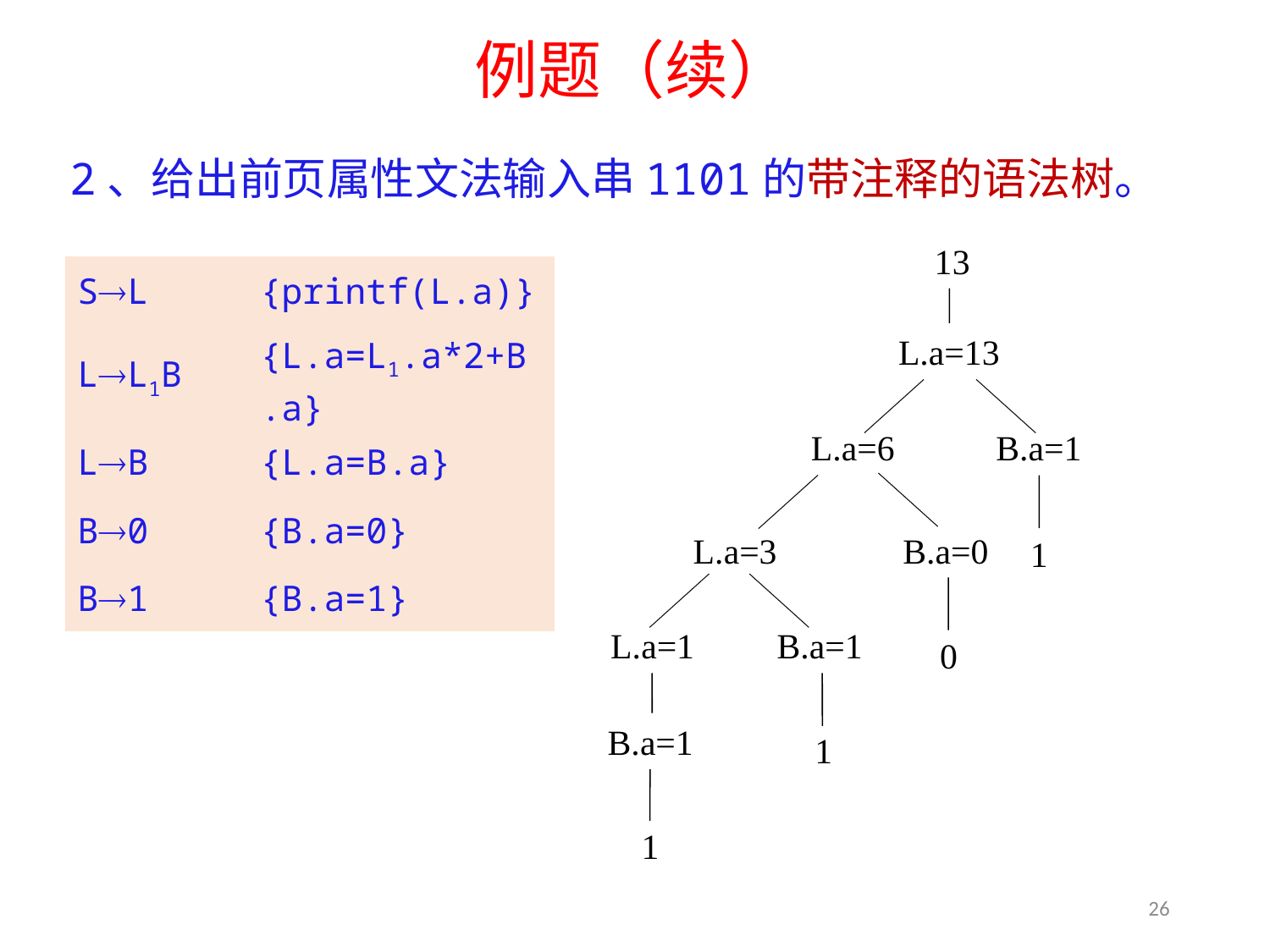

# 例题（续）
2、给出前页属性文法输入串1101的带注释的语法树。
13

L.a=13
L.a=6
B.a=1

L.a=3
B.a=0
1

B.a=1
L.a=1
0

B.a=1
1

1
| S→L | {printf(L.a)} |
| --- | --- |
| L→L1B | {L.a=L1.a\*2+B.a} |
| L→B | {L.a=B.a} |
| B→0 | {B.a=0} |
| B→1 | {B.a=1} |
26